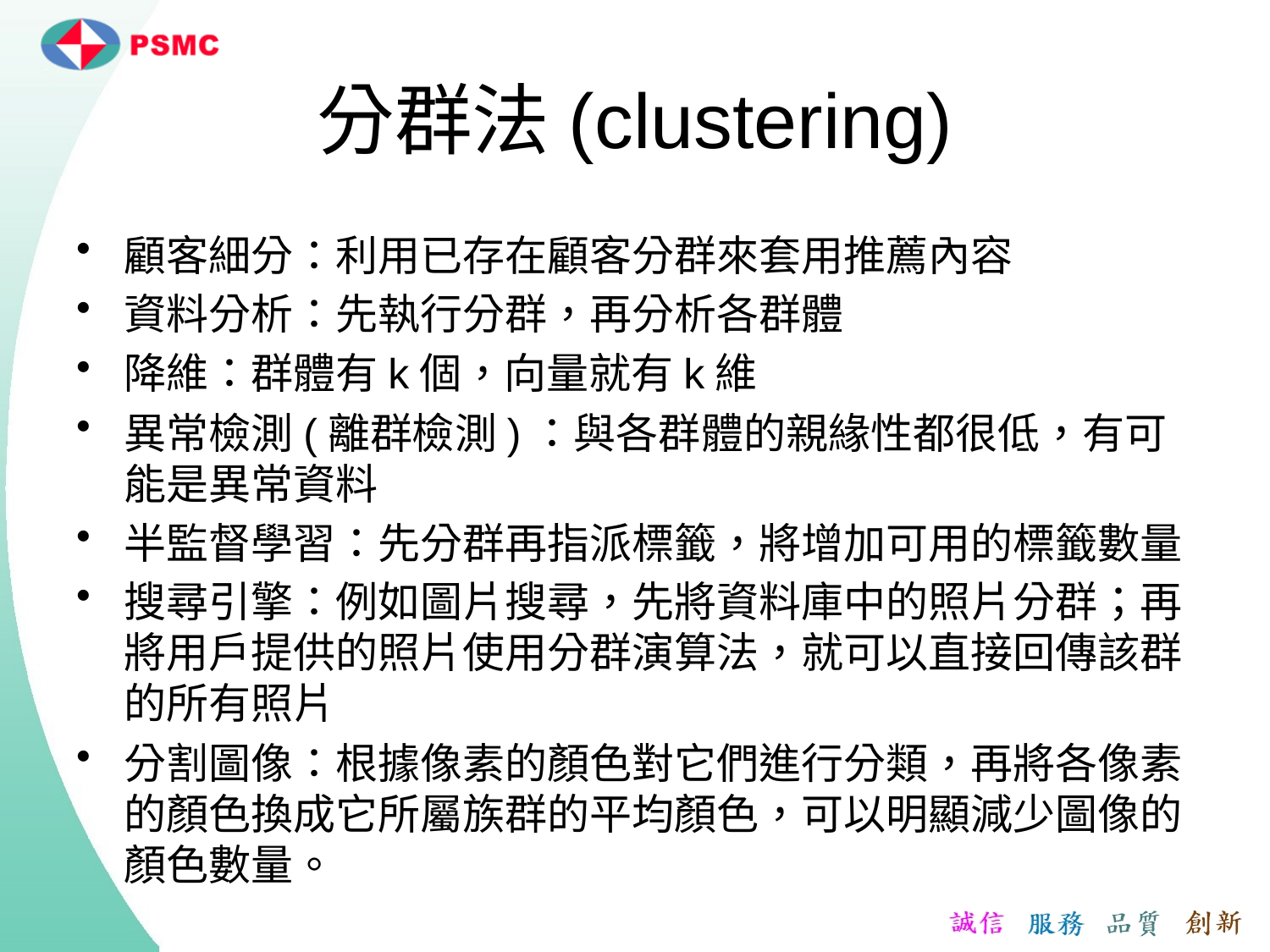

# 分群法(clustering)
顧客細分：利用已存在顧客分群來套用推薦內容
資料分析：先執行分群，再分析各群體
降維：群體有k個，向量就有k維
異常檢測(離群檢測)：與各群體的親緣性都很低，有可能是異常資料
半監督學習：先分群再指派標籤，將增加可用的標籤數量
搜尋引擎：例如圖片搜尋，先將資料庫中的照片分群；再將用戶提供的照片使用分群演算法，就可以直接回傳該群的所有照片
分割圖像：根據像素的顏色對它們進行分類，再將各像素的顏色換成它所屬族群的平均顏色，可以明顯減少圖像的顏色數量。